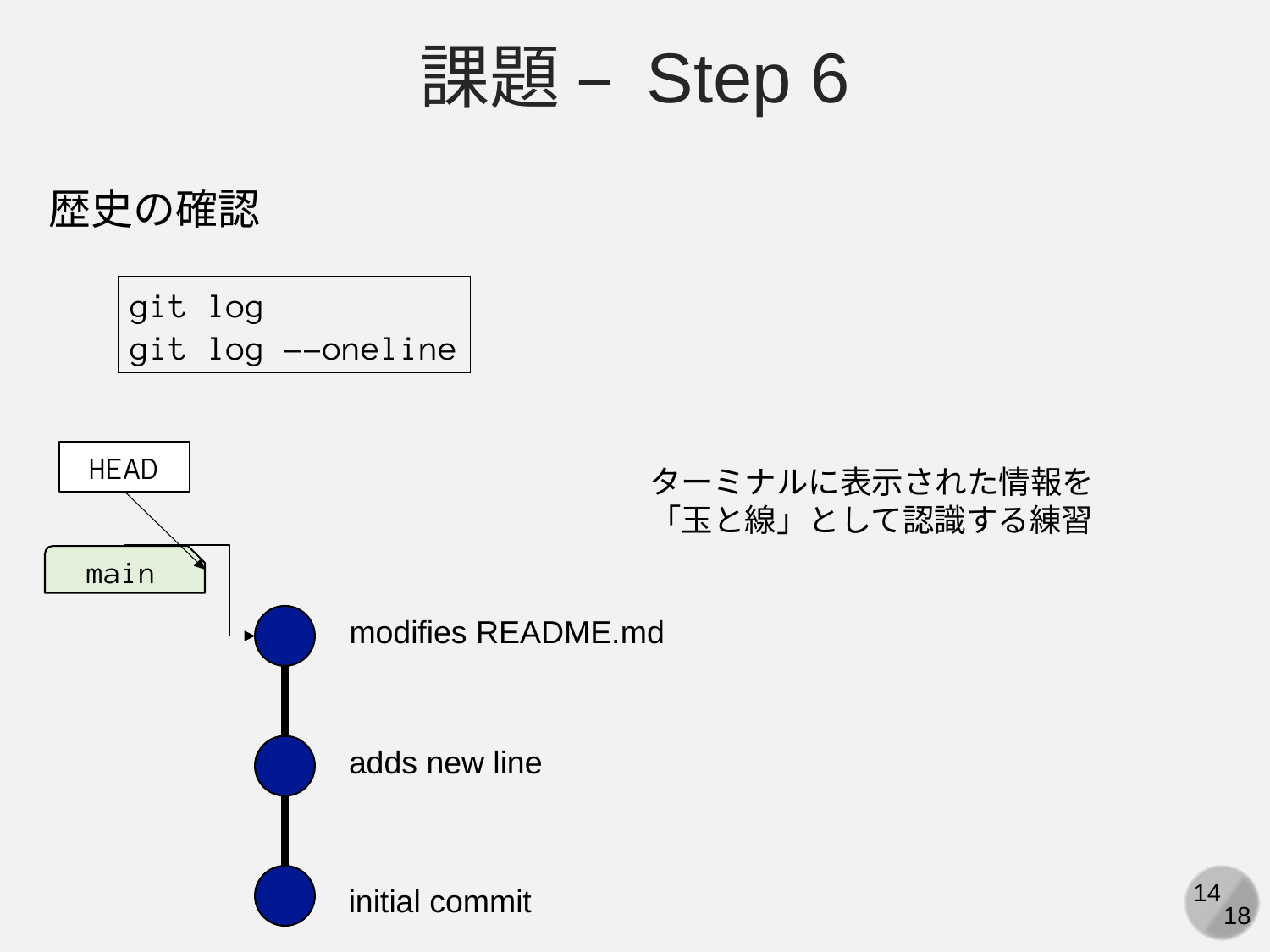

課題 – Step 6
歴史の確認
git log
git log --oneline
HEAD
ターミナルに表示された情報を
「玉と線」として認識する練習
main

modifies README.md

adds new line

initial commit